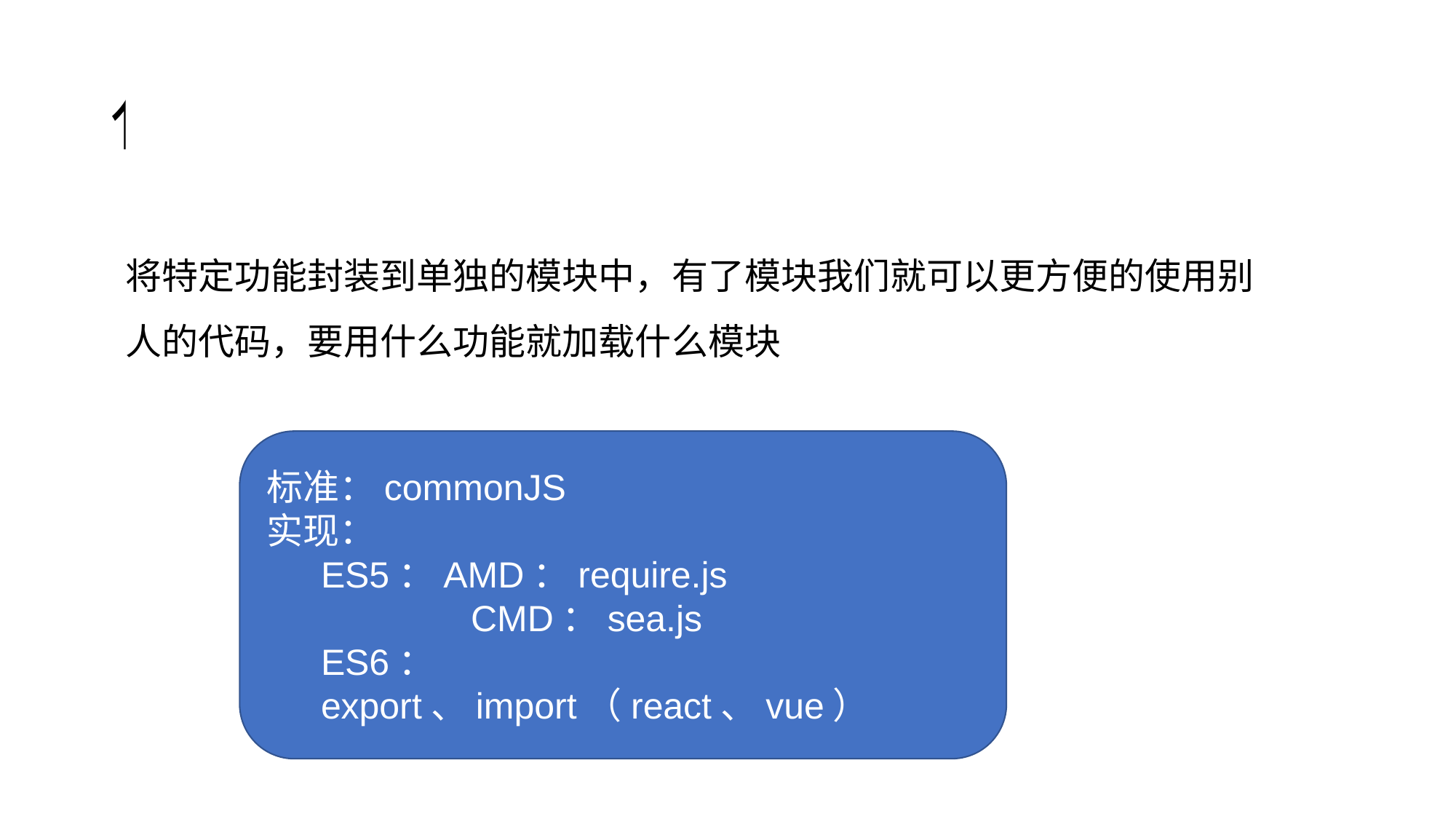

# 代码模块化
将特定功能封装到单独的模块中，有了模块我们就可以更方便的使用别人的代码，要用什么功能就加载什么模块
标准：commonJS
实现：
ES5：AMD：require.js
	    CMD：sea.js
ES6：export、import（react、vue）